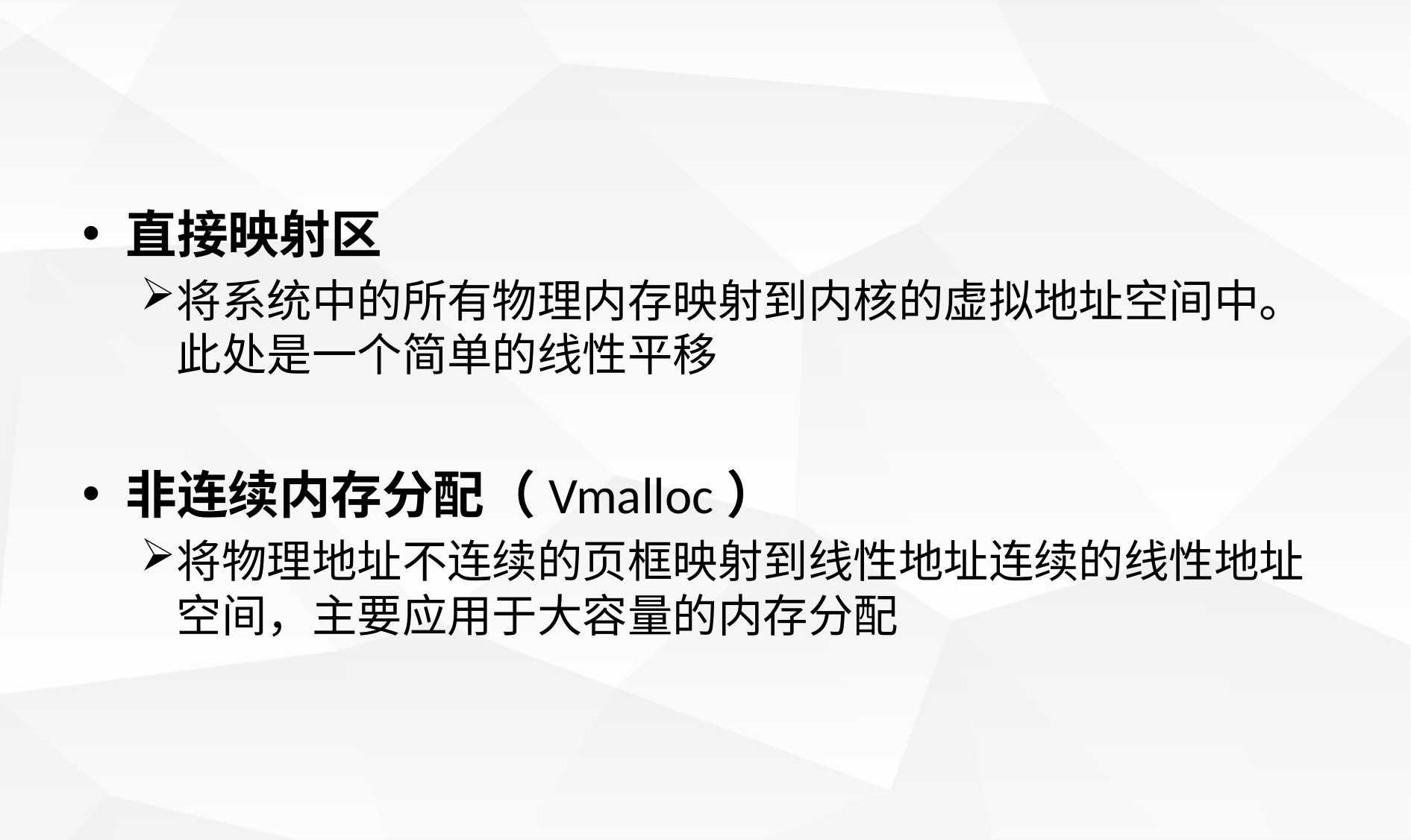

#
直接映射区
将系统中的所有物理内存映射到内核的虚拟地址空间中。此处是一个简单的线性平移

非连续内存分配（Vmalloc）
将物理地址不连续的页框映射到线性地址连续的线性地址空间，主要应用于大容量的内存分配